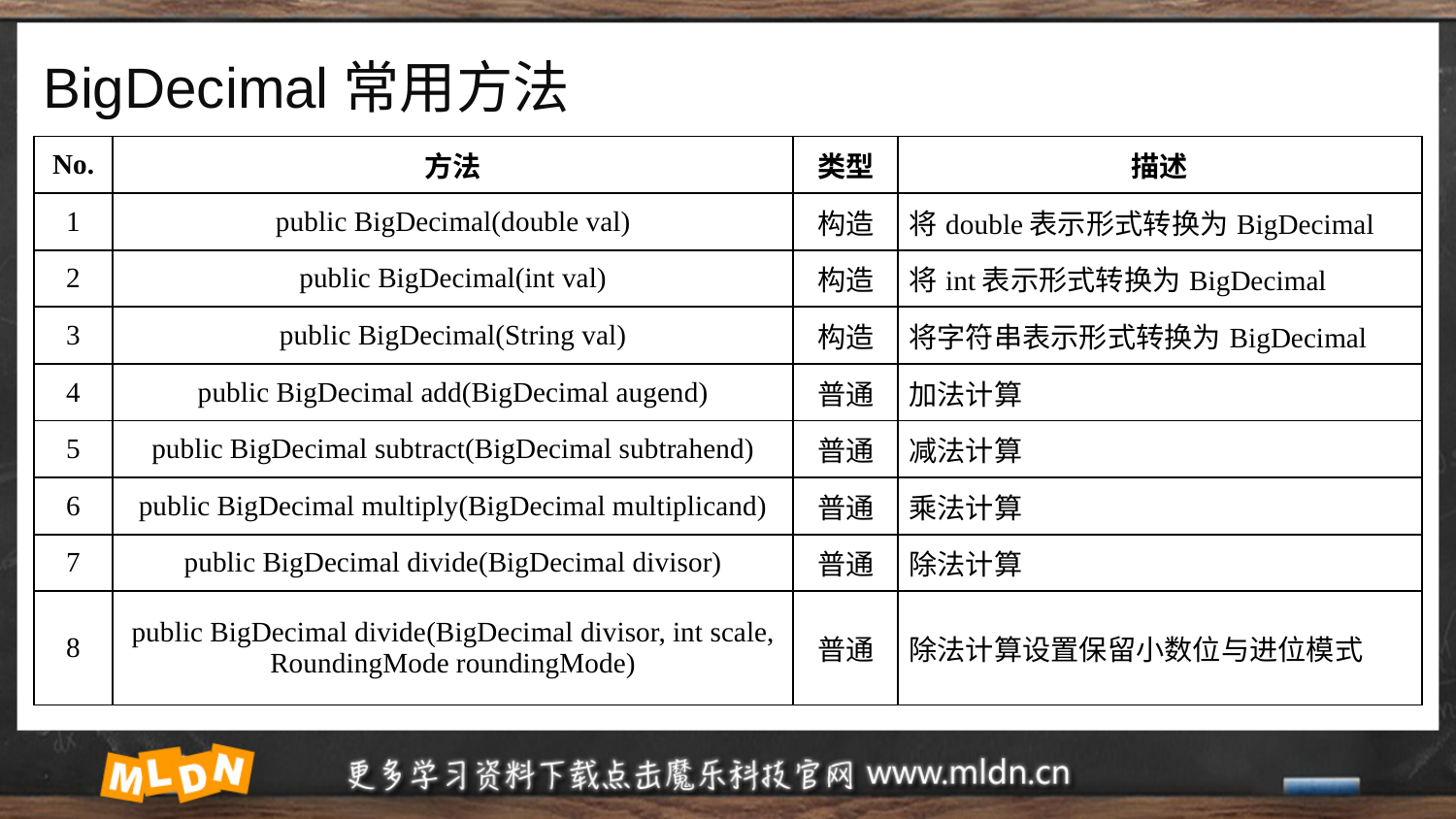

# BigDecimal常用方法
| No. | 方法 | 类型 | 描述 |
| --- | --- | --- | --- |
| 1 | public BigDecimal(double val) | 构造 | 将double表示形式转换为BigDecimal |
| 2 | public BigDecimal(int val) | 构造 | 将int表示形式转换为BigDecimal |
| 3 | public BigDecimal(String val) | 构造 | 将字符串表示形式转换为BigDecimal |
| 4 | public BigDecimal add(BigDecimal augend) | 普通 | 加法计算 |
| 5 | public BigDecimal subtract(BigDecimal subtrahend) | 普通 | 减法计算 |
| 6 | public BigDecimal multiply(BigDecimal multiplicand) | 普通 | 乘法计算 |
| 7 | public BigDecimal divide(BigDecimal divisor) | 普通 | 除法计算 |
| 8 | public BigDecimal divide​(BigDecimal divisor, int scale, RoundingMode roundingMode) | 普通 | 除法计算设置保留小数位与进位模式 |